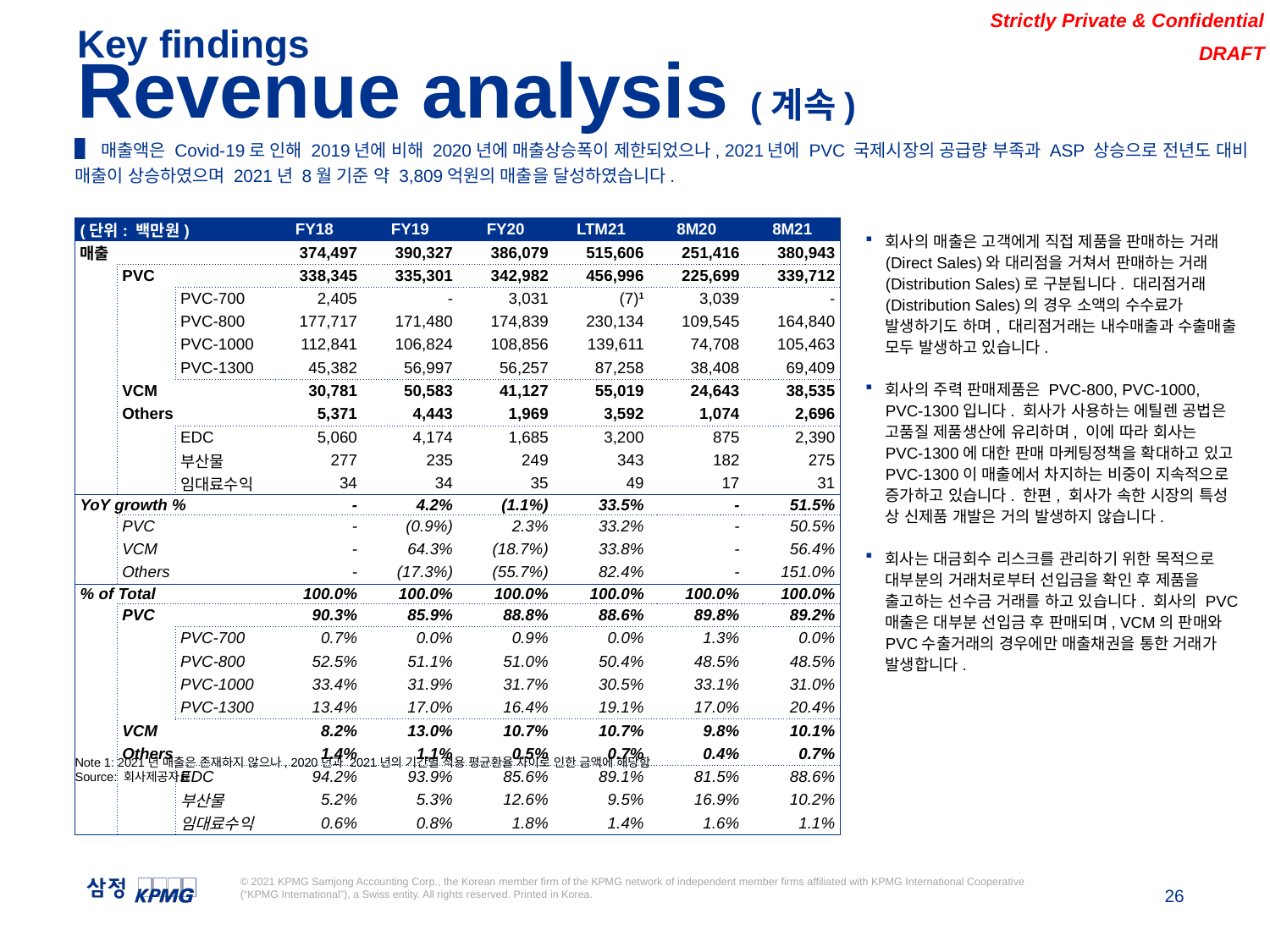

Key findings
Revenue analysis (계속)
▌매출액은 Covid-19로 인해 2019년에 비해 2020년에 매출상승폭이 제한되었으나, 2021년에 PVC 국제시장의 공급량 부족과 ASP 상승으로 전년도 대비 매출이 상승하였으며 2021년 8월 기준 약 3,809억원의 매출을 달성하였습니다.

회사의 매출은 고객에게 직접 제품을 판매하는 거래(Direct Sales)와 대리점을 거쳐서 판매하는 거래(Distribution Sales)로 구분됩니다. 대리점거래 (Distribution Sales)의 경우 소액의 수수료가 발생하기도 하며, 대리점거래는 내수매출과 수출매출 모두 발생하고 있습니다.

회사의 주력 판매제품은 PVC-800, PVC-1000, PVC-1300입니다. 회사가 사용하는 에틸렌 공법은 고품질 제품생산에 유리하며, 이에 따라 회사는 PVC-1300에 대한 판매 마케팅정책을 확대하고 있고 PVC-1300이 매출에서 차지하는 비중이 지속적으로 증가하고 있습니다. 한편, 회사가 속한 시장의 특성 상 신제품 개발은 거의 발생하지 않습니다.

회사는 대금회수 리스크를 관리하기 위한 목적으로 대부분의 거래처로부터 선입금을 확인 후 제품을 출고하는 선수금 거래를 하고 있습니다. 회사의 PVC매출은 대부분 선입금 후 판매되며, VCM의 판매와 PVC수출거래의 경우에만 매출채권을 통한 거래가 발생합니다.

| (단위: 백만원) |  |  | FY18 | FY19 | FY20 | LTM21 | 8M20 | 8M21 |
| --- | --- | --- | --- | --- | --- | --- | --- | --- |
| 매출 |  |  | 374,497 | 390,327 | 386,079 | 515,606 | 251,416 | 380,943 |
|  | PVC |  | 338,345 | 335,301 | 342,982 | 456,996 | 225,699 | 339,712 |
|  |  | PVC-700 | 2,405 | - | 3,031 | (7)1 | 3,039 | - |
|  |  | PVC-800 | 177,717 | 171,480 | 174,839 | 230,134 | 109,545 | 164,840 |
|  |  | PVC-1000 | 112,841 | 106,824 | 108,856 | 139,611 | 74,708 | 105,463 |
|  |  | PVC-1300 | 45,382 | 56,997 | 56,257 | 87,258 | 38,408 | 69,409 |
|  | VCM |  | 30,781 | 50,583 | 41,127 | 55,019 | 24,643 | 38,535 |
|  | Others |  | 5,371 | 4,443 | 1,969 | 3,592 | 1,074 | 2,696 |
|  |  | EDC | 5,060 | 4,174 | 1,685 | 3,200 | 875 | 2,390 |
|  |  | 부산물 | 277 | 235 | 249 | 343 | 182 | 275 |
|  |  | 임대료수익 | 34 | 34 | 35 | 49 | 17 | 31 |
| YoY growth % |  |  | - | 4.2% | (1.1%) | 33.5% | - | 51.5% |
|  | PVC |  | - | (0.9%) | 2.3% | 33.2% | - | 50.5% |
|  | VCM |  | - | 64.3% | (18.7%) | 33.8% | - | 56.4% |
|  | Others |  | - | (17.3%) | (55.7%) | 82.4% | - | 151.0% |
| % of Total |  |  | 100.0% | 100.0% | 100.0% | 100.0% | 100.0% | 100.0% |
|  | PVC |  | 90.3% | 85.9% | 88.8% | 88.6% | 89.8% | 89.2% |
|  |  | PVC-700 | 0.7% | 0.0% | 0.9% | 0.0% | 1.3% | 0.0% |
|  |  | PVC-800 | 52.5% | 51.1% | 51.0% | 50.4% | 48.5% | 48.5% |
|  |  | PVC-1000 | 33.4% | 31.9% | 31.7% | 30.5% | 33.1% | 31.0% |
|  |  | PVC-1300 | 13.4% | 17.0% | 16.4% | 19.1% | 17.0% | 20.4% |
|  | VCM |  | 8.2% | 13.0% | 10.7% | 10.7% | 9.8% | 10.1% |
|  | Others |  | 1.4% | 1.1% | 0.5% | 0.7% | 0.4% | 0.7% |
|  |  | EDC | 94.2% | 93.9% | 85.6% | 89.1% | 81.5% | 88.6% |
|  |  | 부산물 | 5.2% | 5.3% | 12.6% | 9.5% | 16.9% | 10.2% |
|  |  | 임대료수익 | 0.6% | 0.8% | 1.8% | 1.4% | 1.6% | 1.1% |
Note 1: 2021년 매출은 존재하지 않으나, 2020년과 2021년의 기간별 적용 평균환율 차이로 인한 금액에 해당함
Source: 회사제공자료